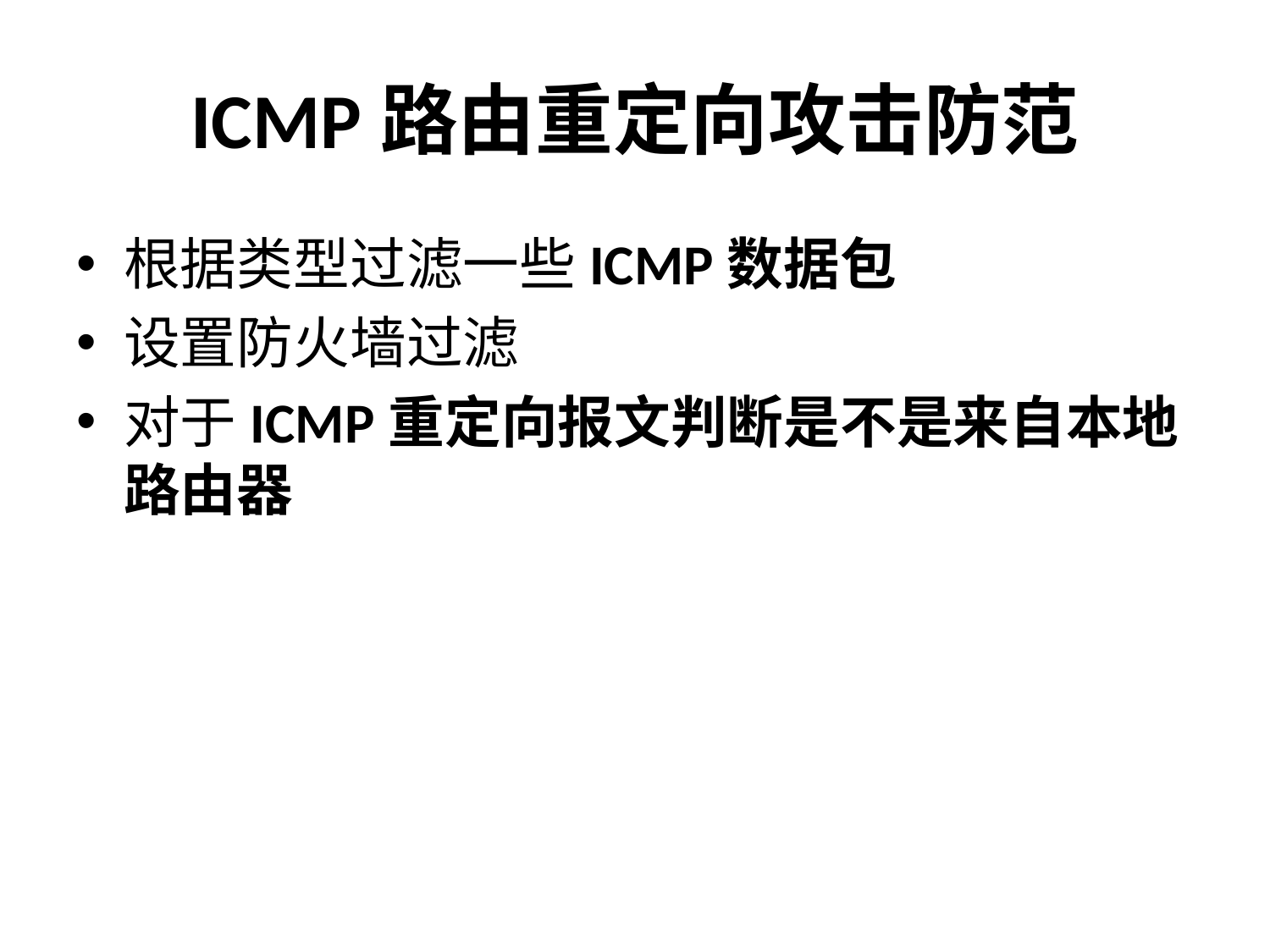

# ICMP路由重定向攻击防范
根据类型过滤一些ICMP数据包
设置防火墙过滤
对于ICMP重定向报文判断是不是来自本地路由器